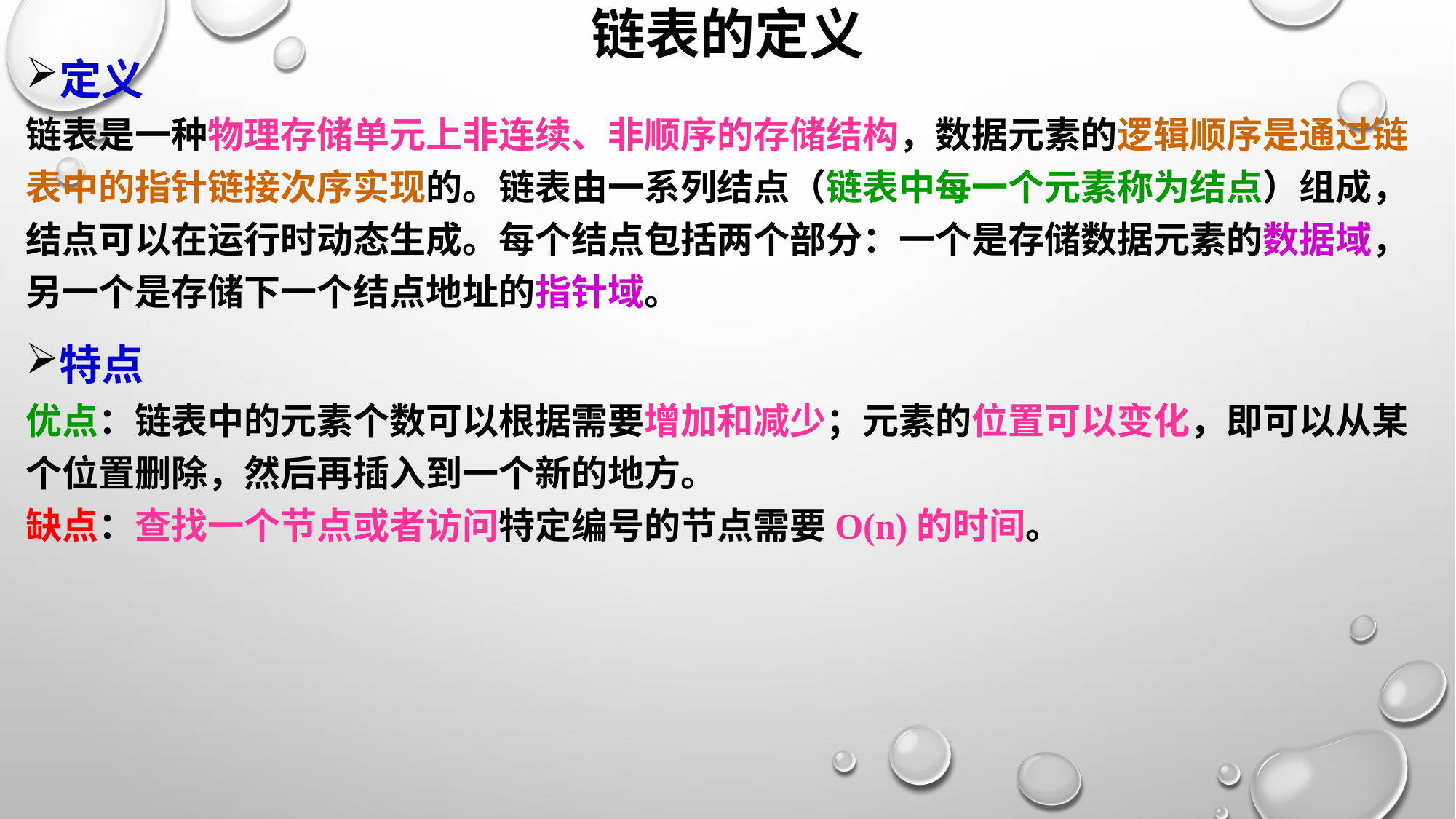

# 链表的定义
定义
链表是一种物理存储单元上非连续、非顺序的存储结构，数据元素的逻辑顺序是通过链表中的指针链接次序实现的。链表由一系列结点（链表中每一个元素称为结点）组成，结点可以在运行时动态生成。每个结点包括两个部分：一个是存储数据元素的数据域，另一个是存储下一个结点地址的指针域。
特点
优点：链表中的元素个数可以根据需要增加和减少；元素的位置可以变化，即可以从某个位置删除，然后再插入到一个新的地方。
缺点：查找一个节点或者访问特定编号的节点需要O(n)的时间。